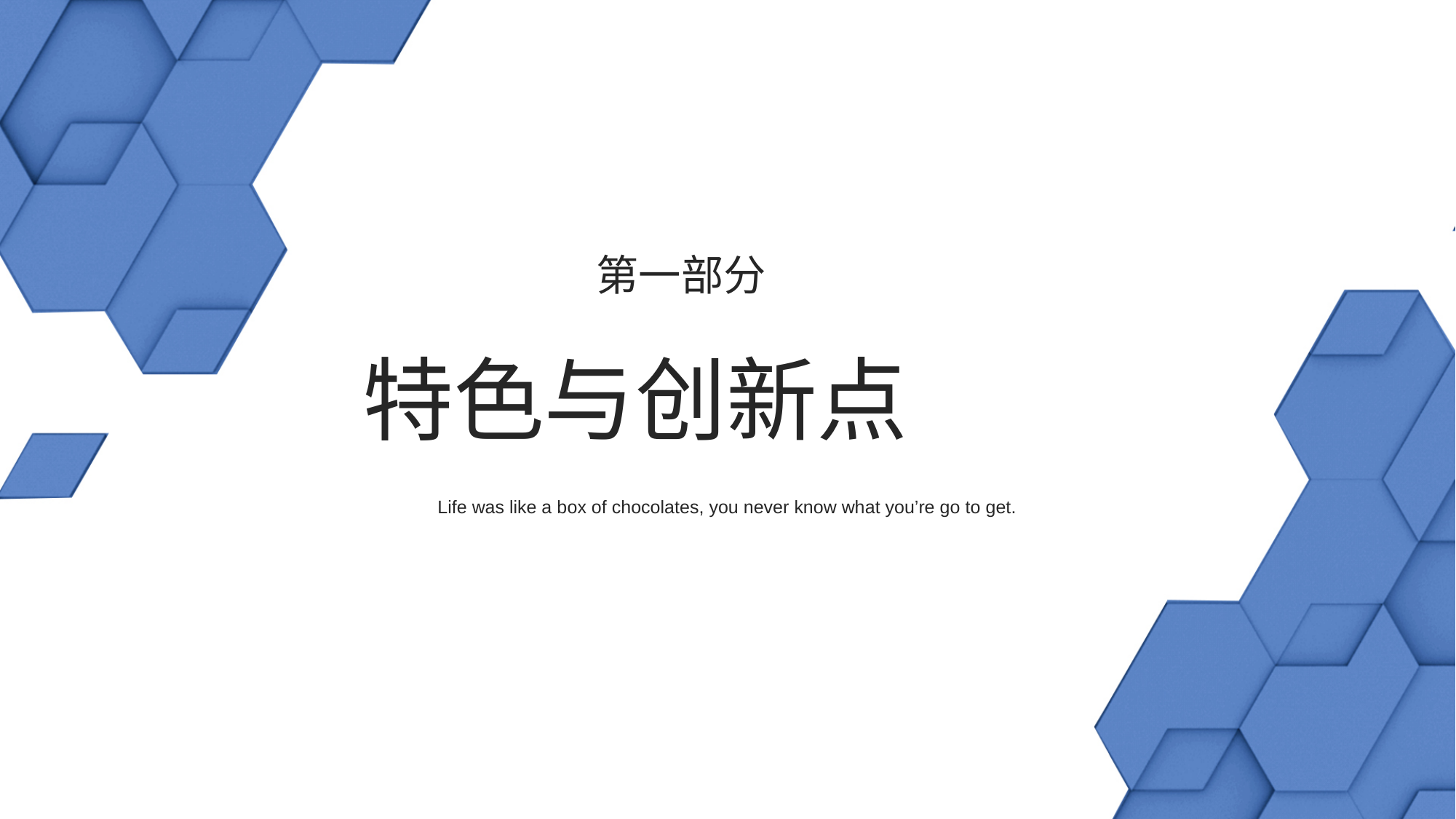

第一部分
特色与创新点
Life was like a box of chocolates, you never know what you’re go to get.